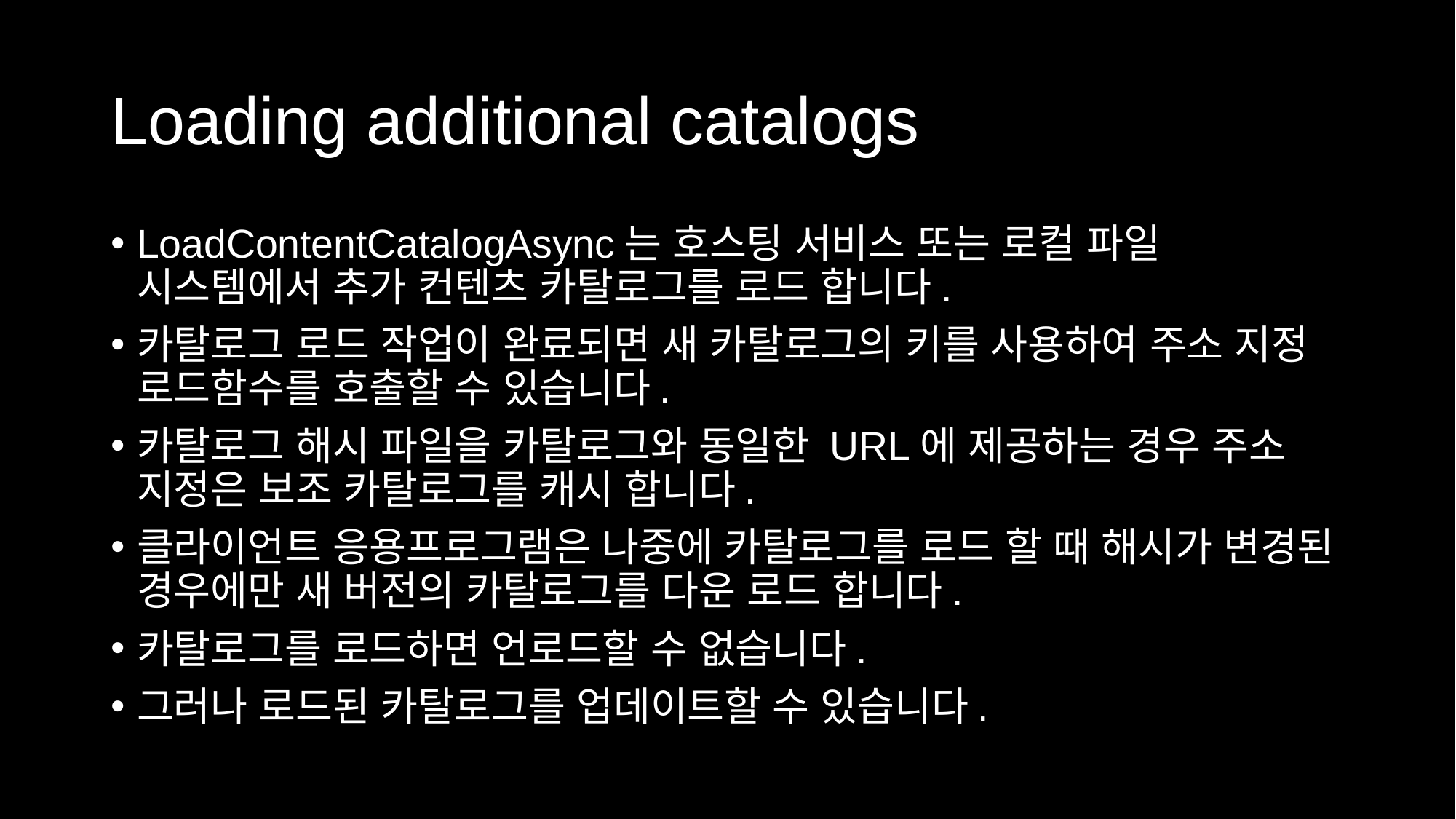

# Loading additional catalogs
LoadContentCatalogAsync는 호스팅 서비스 또는 로컬 파일 시스템에서 추가 컨텐츠 카탈로그를 로드 합니다.
카탈로그 로드 작업이 완료되면 새 카탈로그의 키를 사용하여 주소 지정 로드함수를 호출할 수 있습니다.
카탈로그 해시 파일을 카탈로그와 동일한 URL에 제공하는 경우 주소 지정은 보조 카탈로그를 캐시 합니다.
클라이언트 응용프로그램은 나중에 카탈로그를 로드 할 때 해시가 변경된 경우에만 새 버전의 카탈로그를 다운 로드 합니다.
카탈로그를 로드하면 언로드할 수 없습니다.
그러나 로드된 카탈로그를 업데이트할 수 있습니다.